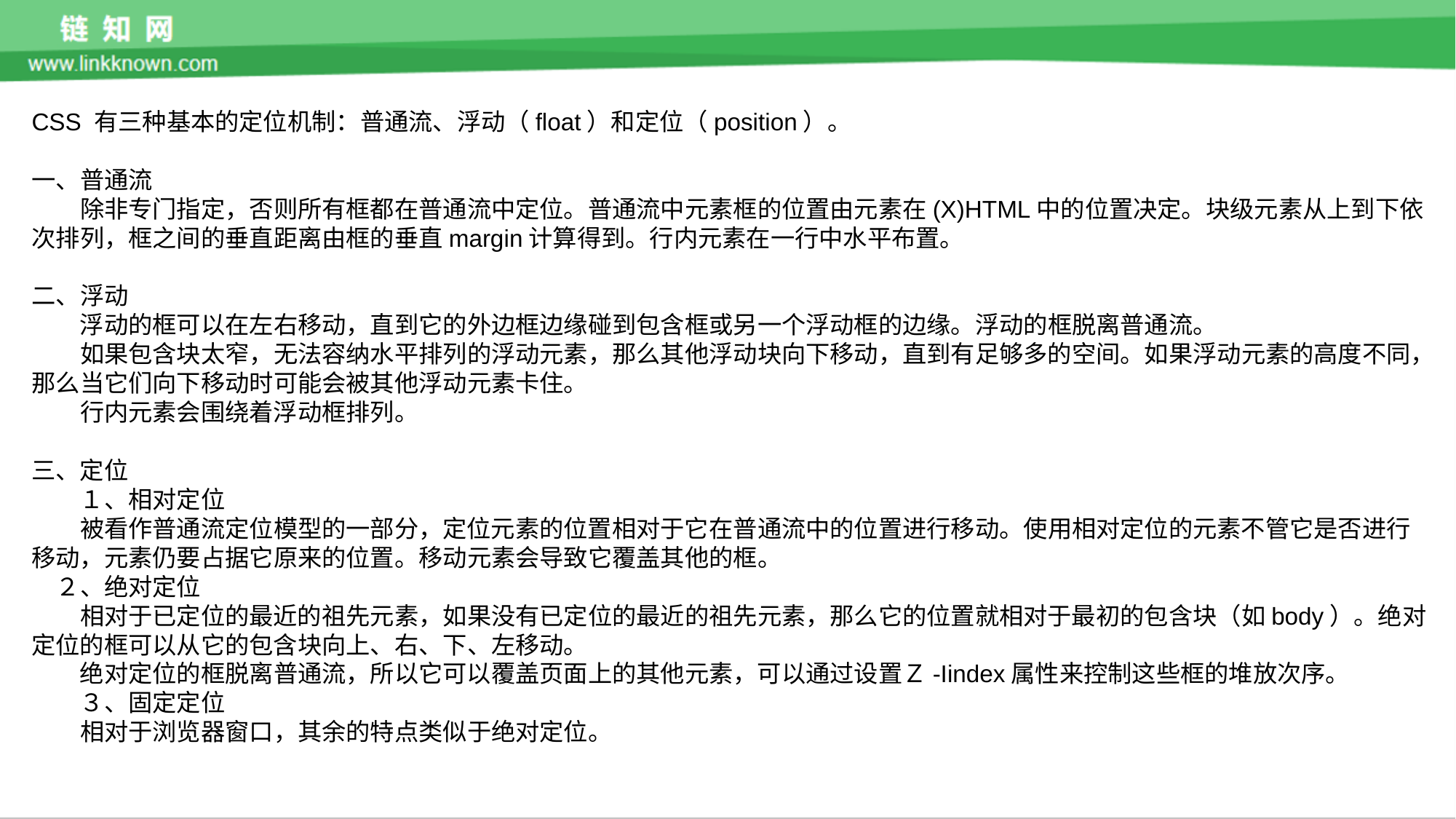

CSS 有三种基本的定位机制：普通流、浮动（float）和定位（position）。

一、普通流
　　除非专门指定，否则所有框都在普通流中定位。普通流中元素框的位置由元素在(X)HTML中的位置决定。块级元素从上到下依次排列，框之间的垂直距离由框的垂直margin计算得到。行内元素在一行中水平布置。

二、浮动
　　浮动的框可以在左右移动，直到它的外边框边缘碰到包含框或另一个浮动框的边缘。浮动的框脱离普通流。
　　如果包含块太窄，无法容纳水平排列的浮动元素，那么其他浮动块向下移动，直到有足够多的空间。如果浮动元素的高度不同，那么当它们向下移动时可能会被其他浮动元素卡住。
　　行内元素会围绕着浮动框排列。

三、定位
　　１、相对定位
　　被看作普通流定位模型的一部分，定位元素的位置相对于它在普通流中的位置进行移动。使用相对定位的元素不管它是否进行移动，元素仍要占据它原来的位置。移动元素会导致它覆盖其他的框。
　２、绝对定位
　　相对于已定位的最近的祖先元素，如果没有已定位的最近的祖先元素，那么它的位置就相对于最初的包含块（如body）。绝对定位的框可以从它的包含块向上、右、下、左移动。
　　绝对定位的框脱离普通流，所以它可以覆盖页面上的其他元素，可以通过设置Ｚ-Iindex属性来控制这些框的堆放次序。
　　３、固定定位
　　相对于浏览器窗口，其余的特点类似于绝对定位。